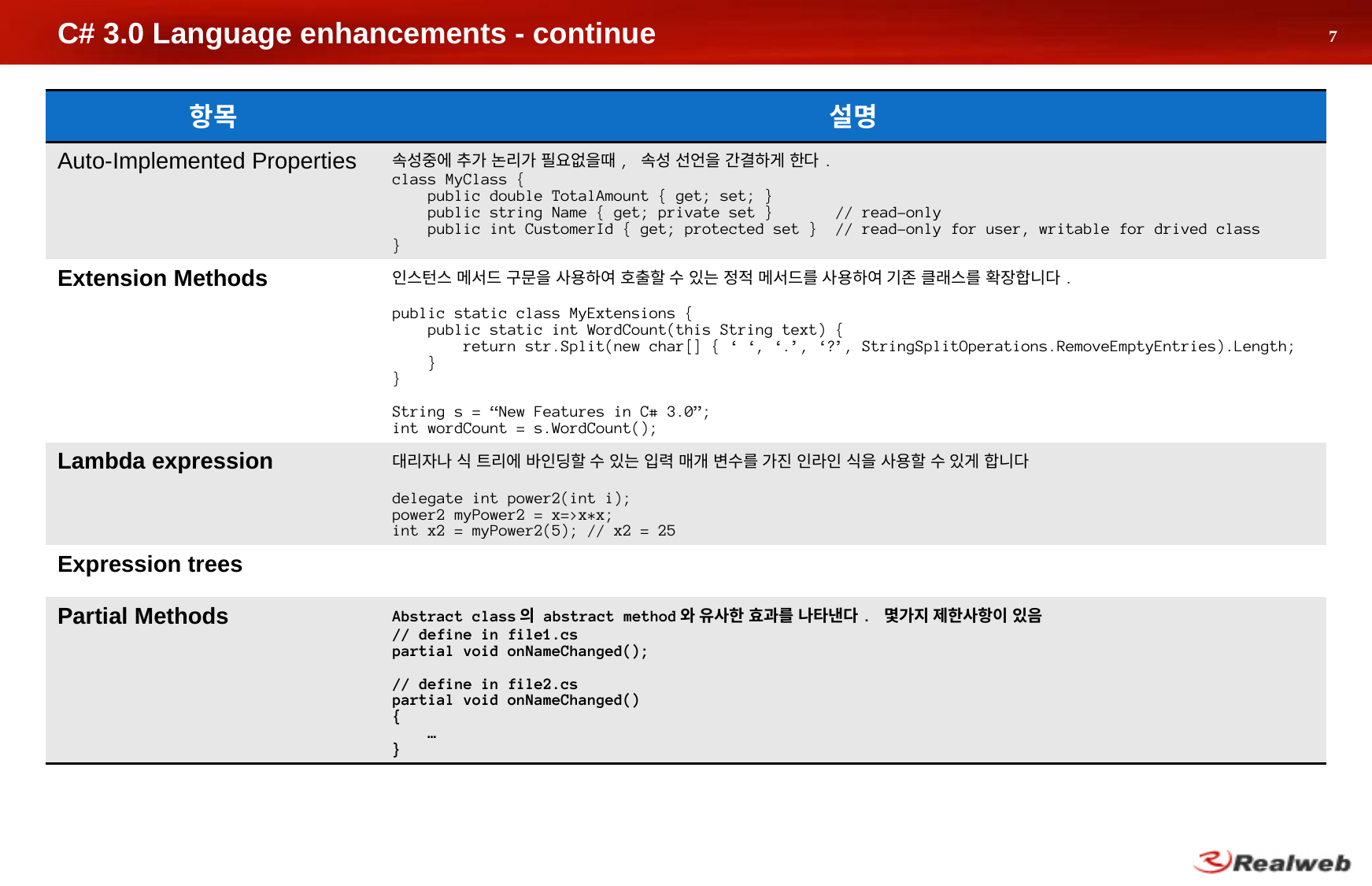

# C# 3.0 Language enhancements - continue
7
| 항목 | 설명 |
| --- | --- |
| Auto-Implemented Properties | 속성중에 추가 논리가 필요없을때, 속성 선언을 간결하게 한다. class MyClass { public double TotalAmount { get; set; } public string Name { get; private set } // read-only public int CustomerId { get; protected set } // read-only for user, writable for drived class } |
| Extension Methods | 인스턴스 메서드 구문을 사용하여 호출할 수 있는 정적 메서드를 사용하여 기존 클래스를 확장합니다. public static class MyExtensions { public static int WordCount(this String text) { return str.Split(new char[] { ‘ ‘, ‘.’, ‘?’, StringSplitOperations.RemoveEmptyEntries).Length; } } String s = “New Features in C# 3.0”; int wordCount = s.WordCount(); |
| Lambda expression | 대리자나 식 트리에 바인딩할 수 있는 입력 매개 변수를 가진 인라인 식을 사용할 수 있게 합니다 delegate int power2(int i); power2 myPower2 = x=>x\*x; int x2 = myPower2(5); // x2 = 25 |
| Expression trees |  |
| Partial Methods | Abstract class의 abstract method와 유사한 효과를 나타낸다. 몇가지 제한사항이 있음 // define in file1.cs partial void onNameChanged(); // define in file2.cs partial void onNameChanged() { … } |